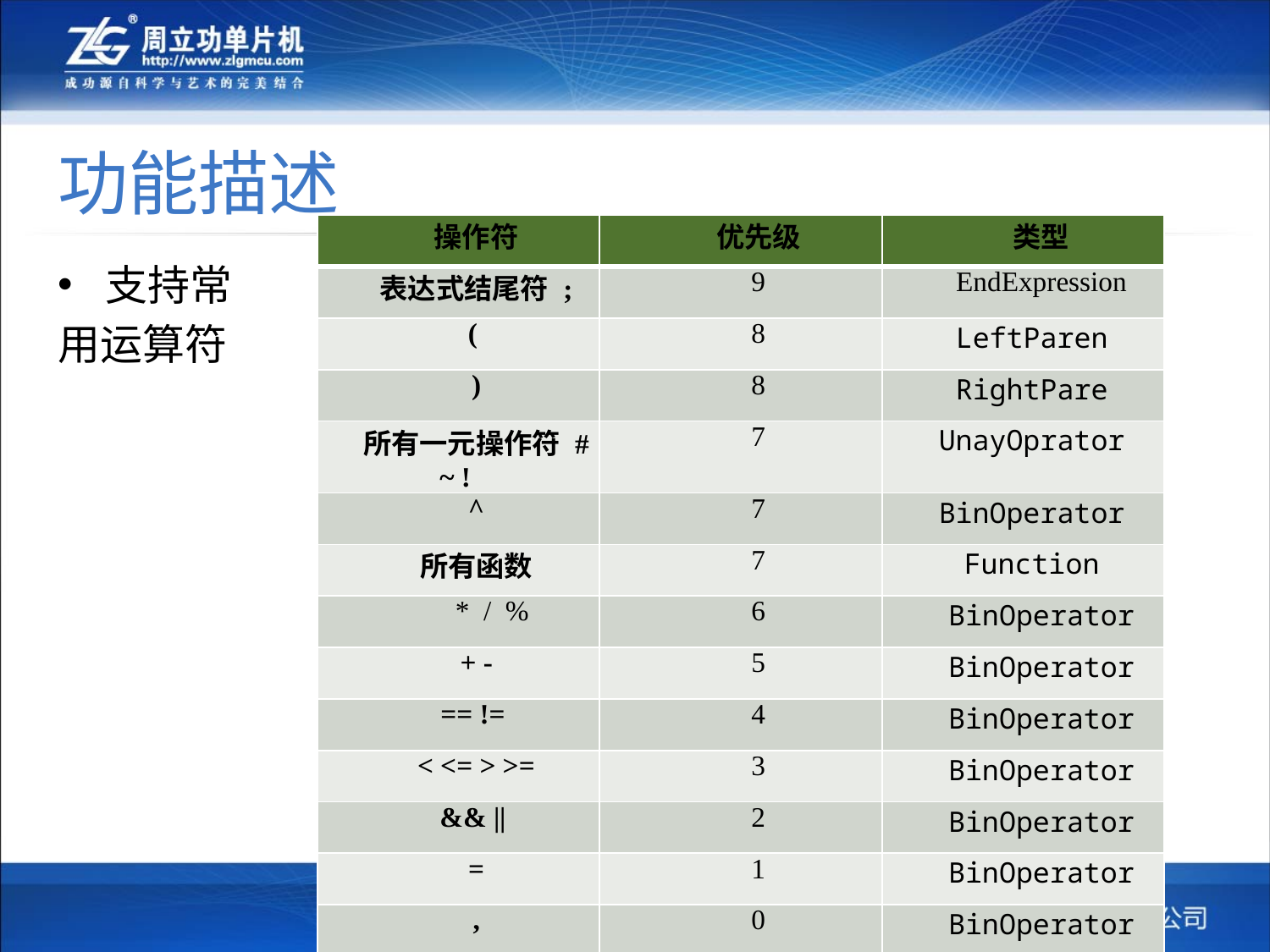

# 功能描述
| 操作符 | 优先级 | 类型 |
| --- | --- | --- |
| 表达式结尾符 ; | 9 | EndExpression |
| ( | 8 | LeftParen |
| ) | 8 | RightPare |
| 所有一元操作符 # ~ ! | 7 | UnayOprator |
| ^ | 7 | BinOperator |
| 所有函数 | 7 | Function |
| \* / % | 6 | BinOperator |
| + - | 5 | BinOperator |
| == != | 4 | BinOperator |
| < <= > >= | 3 | BinOperator |
| && || | 2 | BinOperator |
| = | 1 | BinOperator |
| , | 0 | BinOperator |
支持常
用运算符